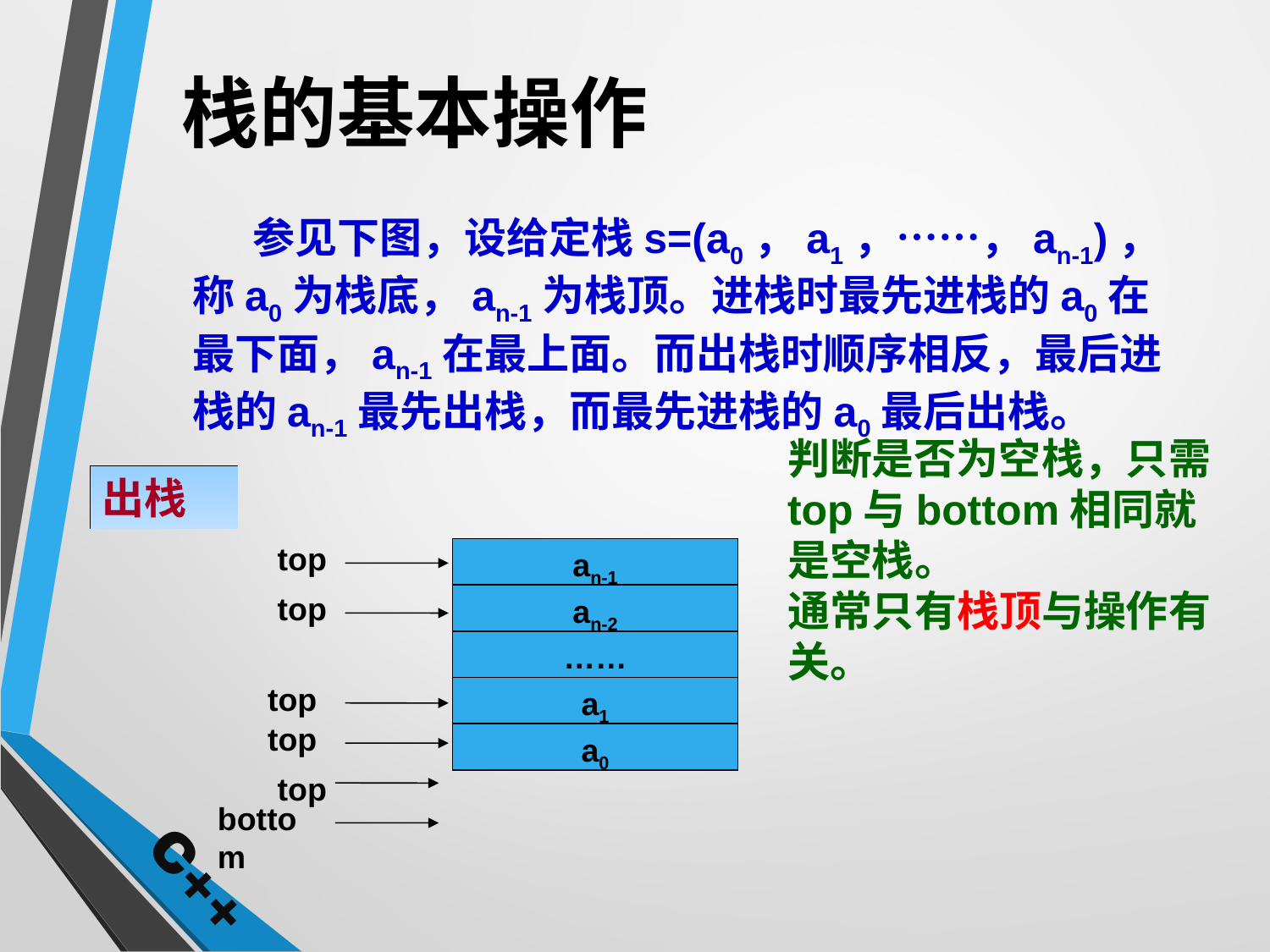

# 栈的基本操作
 　参见下图，设给定栈s=(a0，a1，……，an-1)，称a0为栈底，an-1为栈顶。进栈时最先进栈的a0在最下面，an-1在最上面。而出栈时顺序相反，最后进栈的an-1最先出栈，而最先进栈的a0最后出栈。

判断是否为空栈，只需top与bottom相同就是空栈。
通常只有栈顶与操作有关。
出栈
进栈
top
an-1

top
an-2

……
top
a1

top
a0

top

bottom